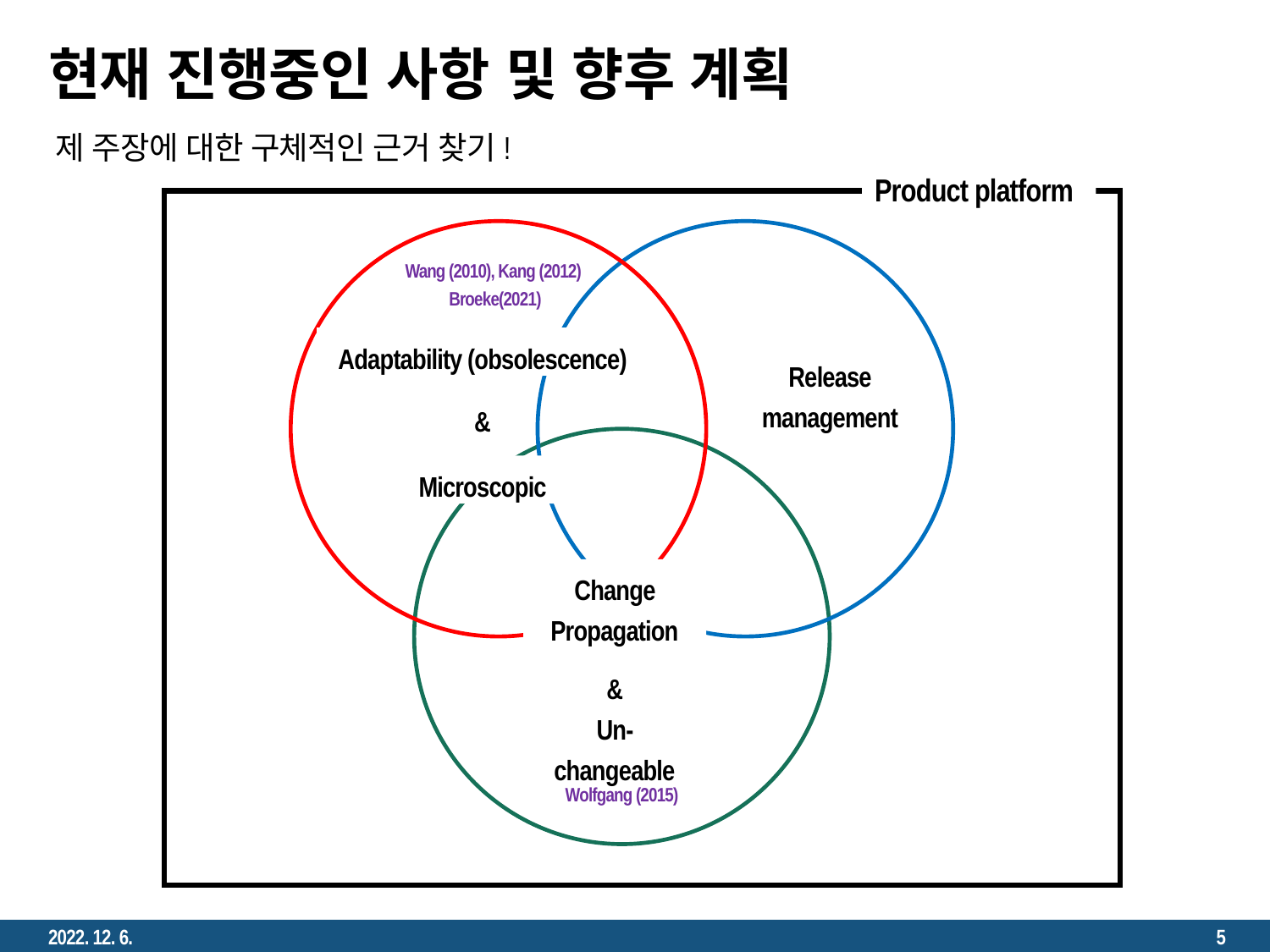

현재 진행중인 사항 및 향후 계획
제 주장에 대한 구체적인 근거 찾기!

Product platform

Wang (2010), Kang (2012)
 Broeke(2021)
Adaptability (obsolescence)
Release management
&
Microscopic
Change Propagation
&
Un-changeable
Wolfgang (2015)
2022. 12. 6.
5